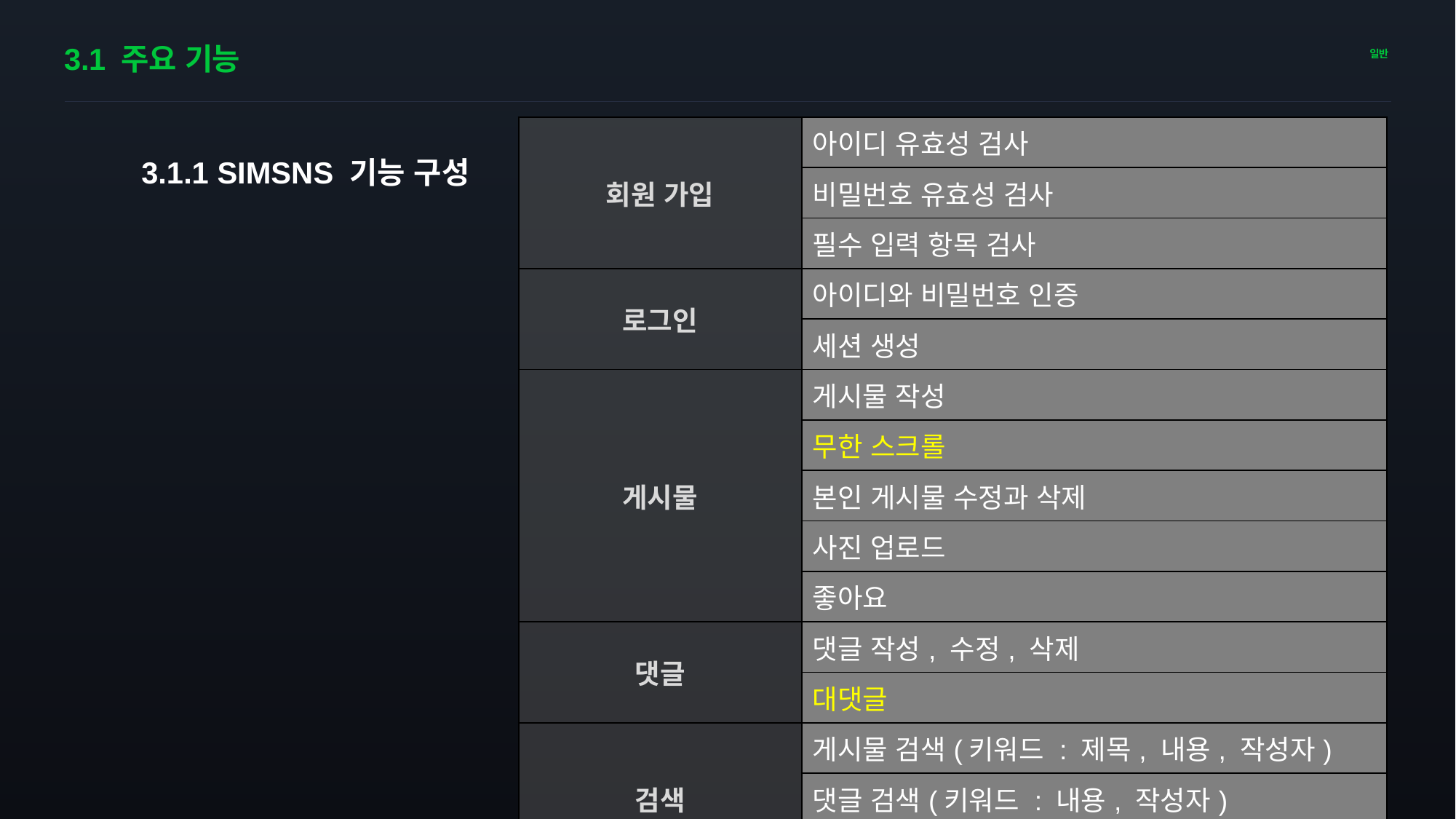

# 3.1 주요 기능
| 회원 가입 | 아이디 유효성 검사 |
| --- | --- |
|  | 비밀번호 유효성 검사 |
|  | 필수 입력 항목 검사 |
| 로그인 | 아이디와 비밀번호 인증 |
|  | 세션 생성 |
| 게시물 | 게시물 작성 |
|  | 무한 스크롤 |
|  | 본인 게시물 수정과 삭제 |
|  | 사진 업로드 |
|  | 좋아요 |
| 댓글 | 댓글 작성, 수정, 삭제 |
|  | 대댓글 |
| 검색 | 게시물 검색(키워드 : 제목, 내용, 작성자) |
|  | 댓글 검색(키워드 : 내용, 작성자) |
|  | 검색 결과 위치 스크롤 이동 |
3.1.1 SIMSNS 기능 구성